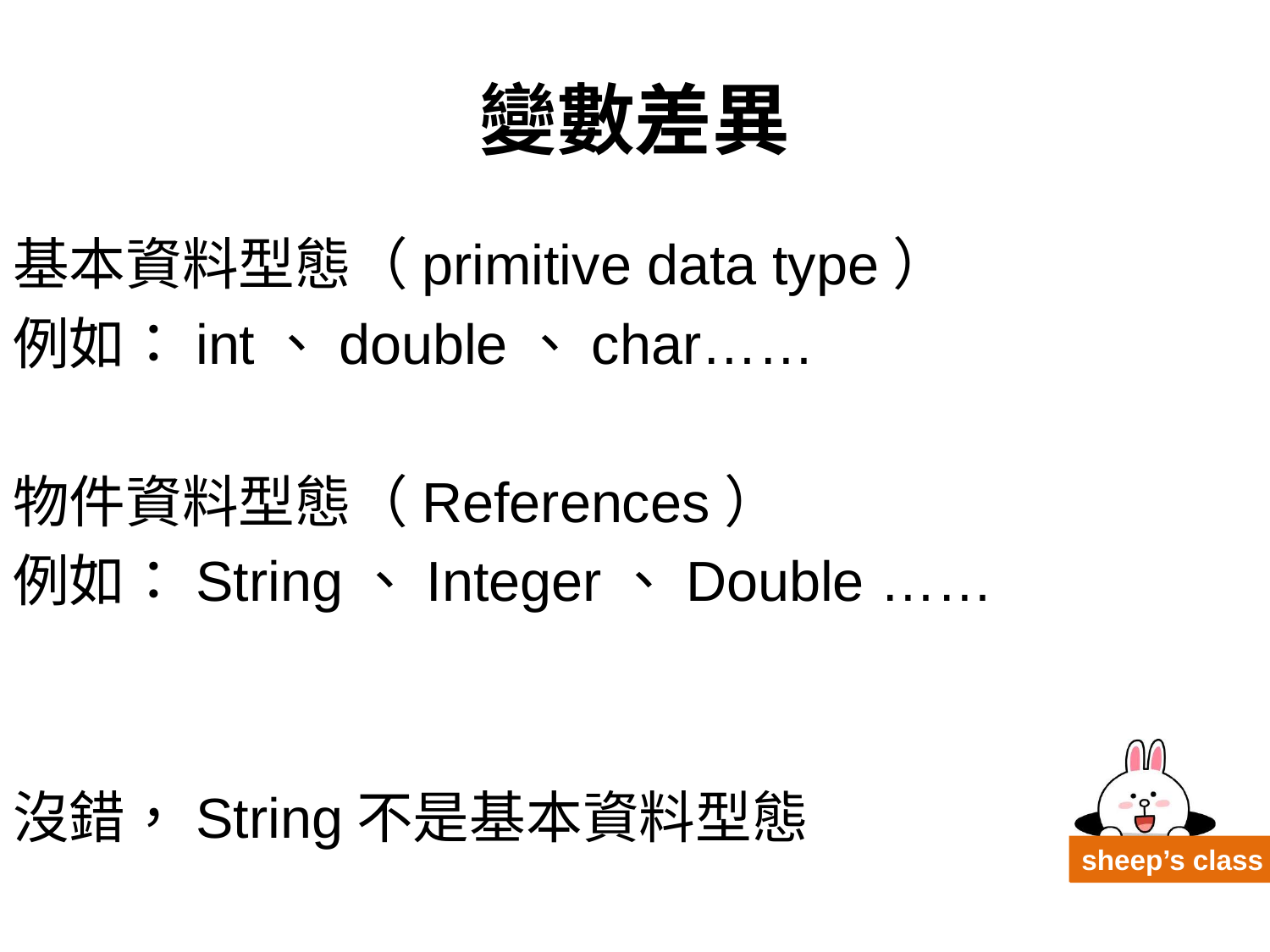

# 變數差異
基本資料型態（primitive data type）
例如：int、double、char……

物件資料型態（References）
例如：String、Integer、Double ……

沒錯，String不是基本資料型態